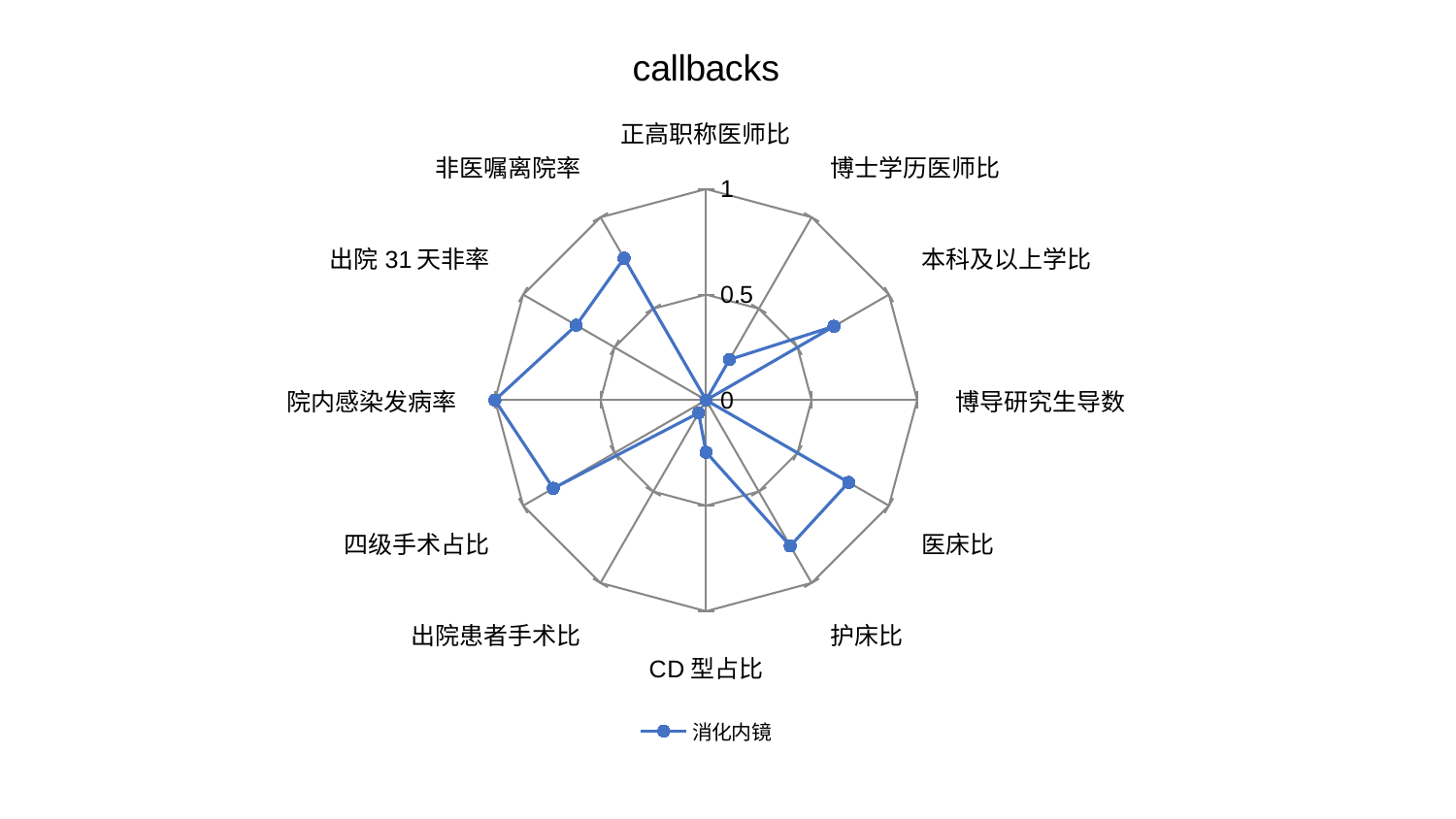

### Chart: callbacks

| Category | 消化内镜 |
|---|---|
| 正高职称医师比 | 0.0 |
| 博士学历医师比 | 0.222222222222222 |
| 本科及以上学比 | 0.7 |
| 博导研究生导数 | 0.0 |
| 医床比 | 0.780038759689922 |
| 护床比 | 0.79782031861574 |
| CD型占比 | 0.246773127370142 |
| 出院患者手术比 | 0.0708291958187731 |
| 四级手术占比 | 0.835509082320608 |
| 院内感染发病率 | 1.0 |
| 出院31天非率 | 0.709704548778704 |
| 非医嘱离院率 | 0.776363636363636 |
28